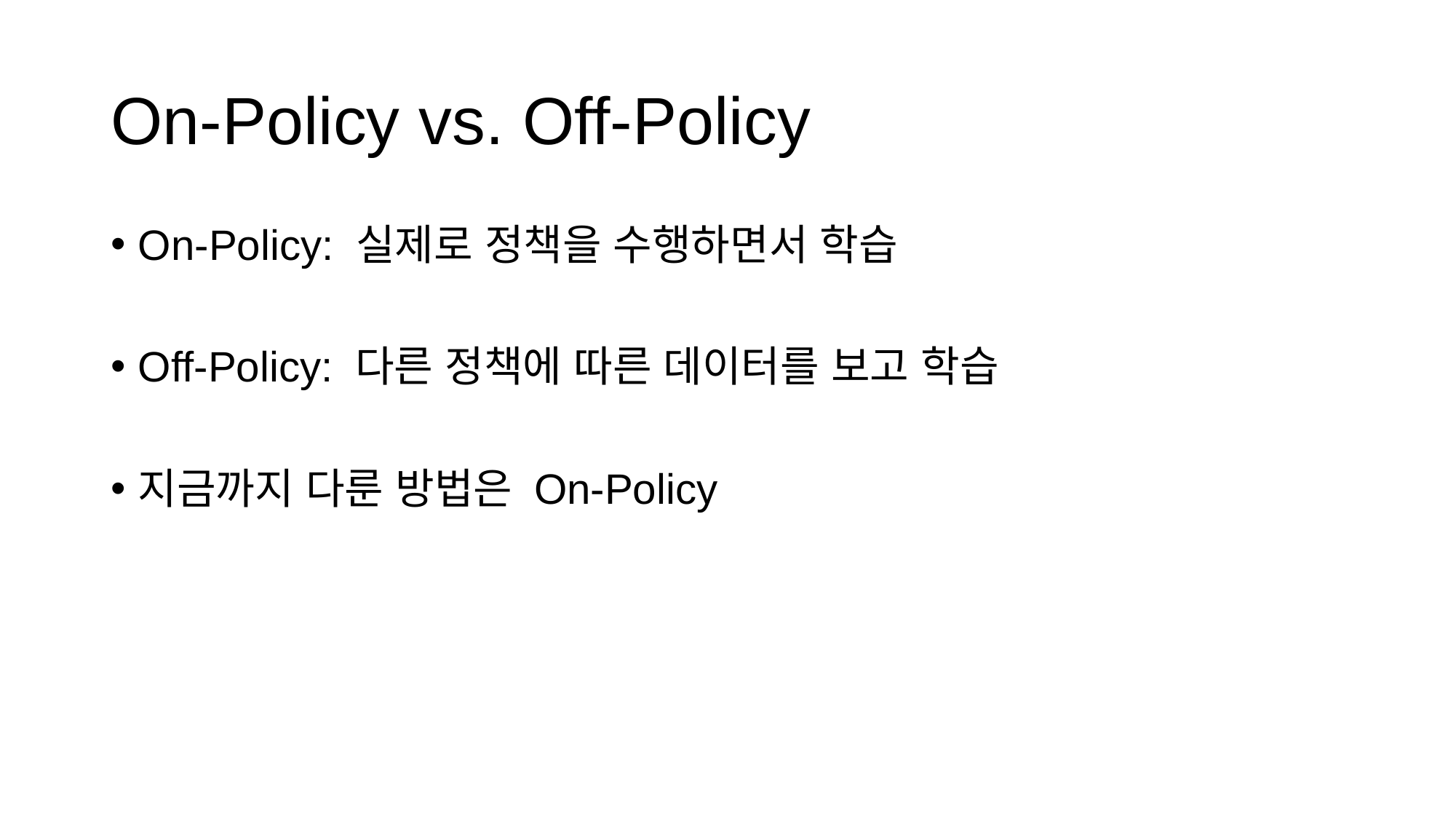

# On-Policy vs. Off-Policy
On-Policy: 실제로 정책을 수행하면서 학습

Off-Policy: 다른 정책에 따른 데이터를 보고 학습

지금까지 다룬 방법은 On-Policy